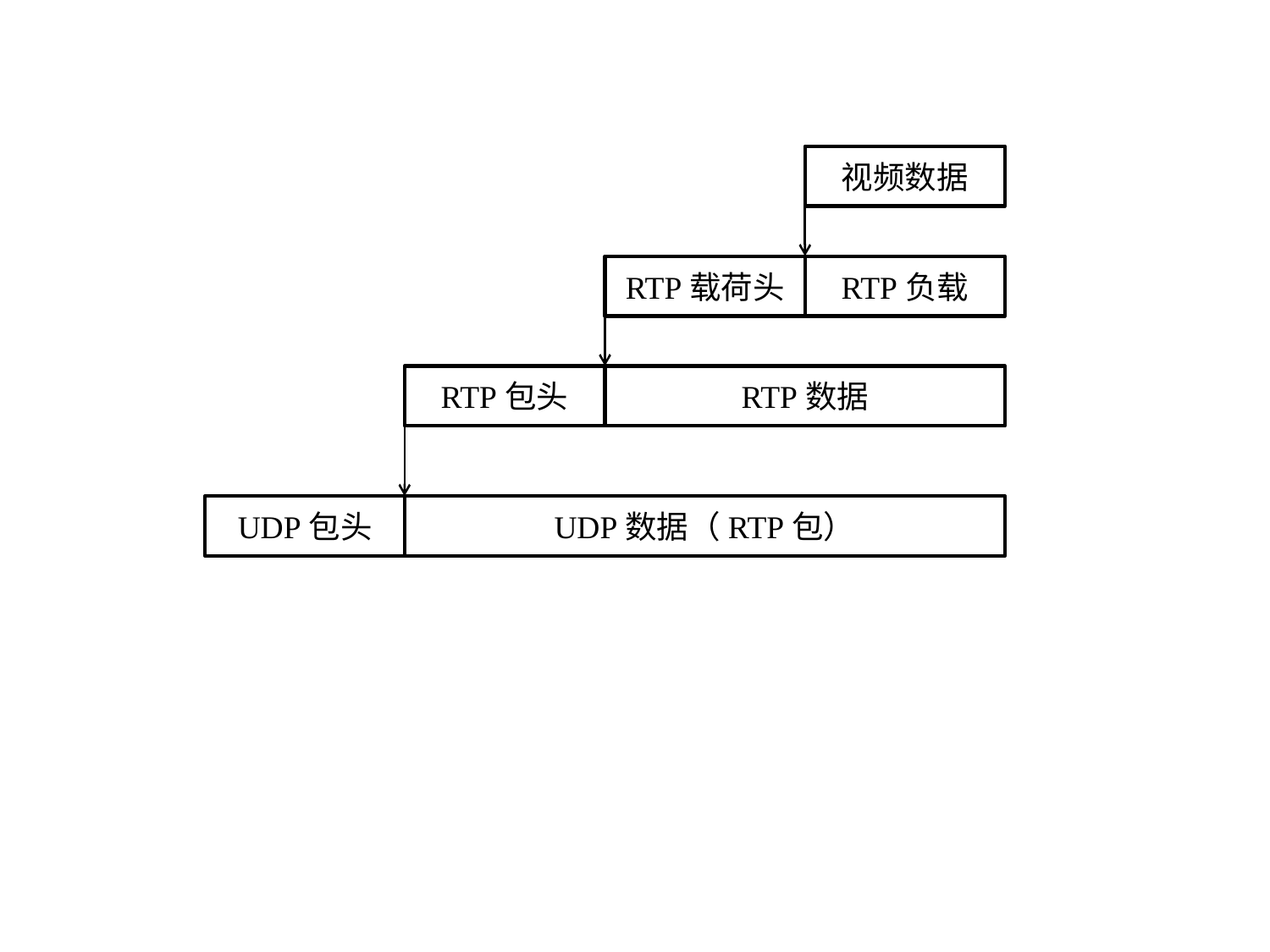

视频数据
RTP载荷头
RTP负载
RTP包头
RTP数据
UDP包头
UDP数据（RTP包）